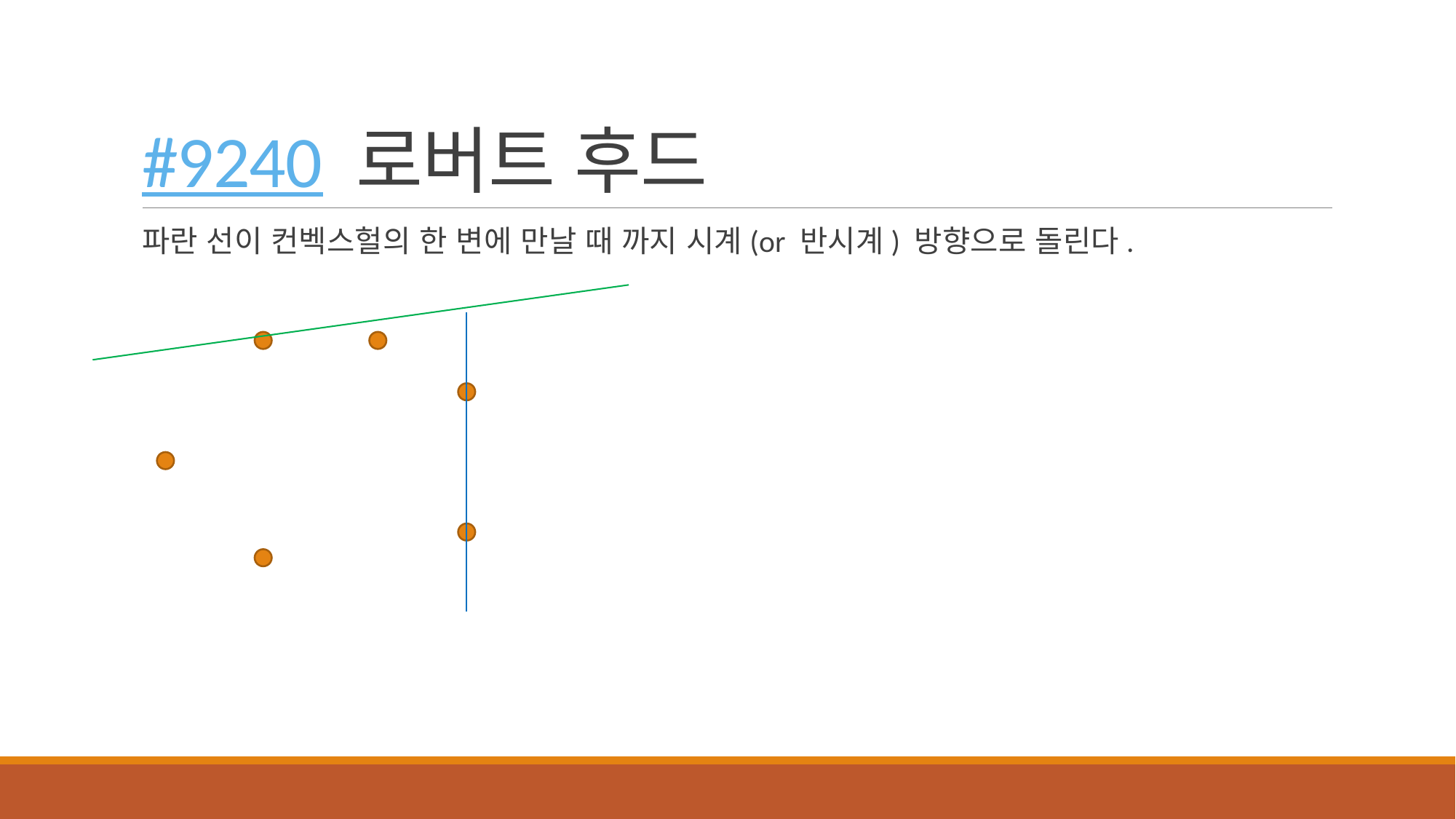

# #9240 로버트 후드
파란 선이 컨벡스헐의 한 변에 만날 때 까지 시계(or 반시계) 방향으로 돌린다.